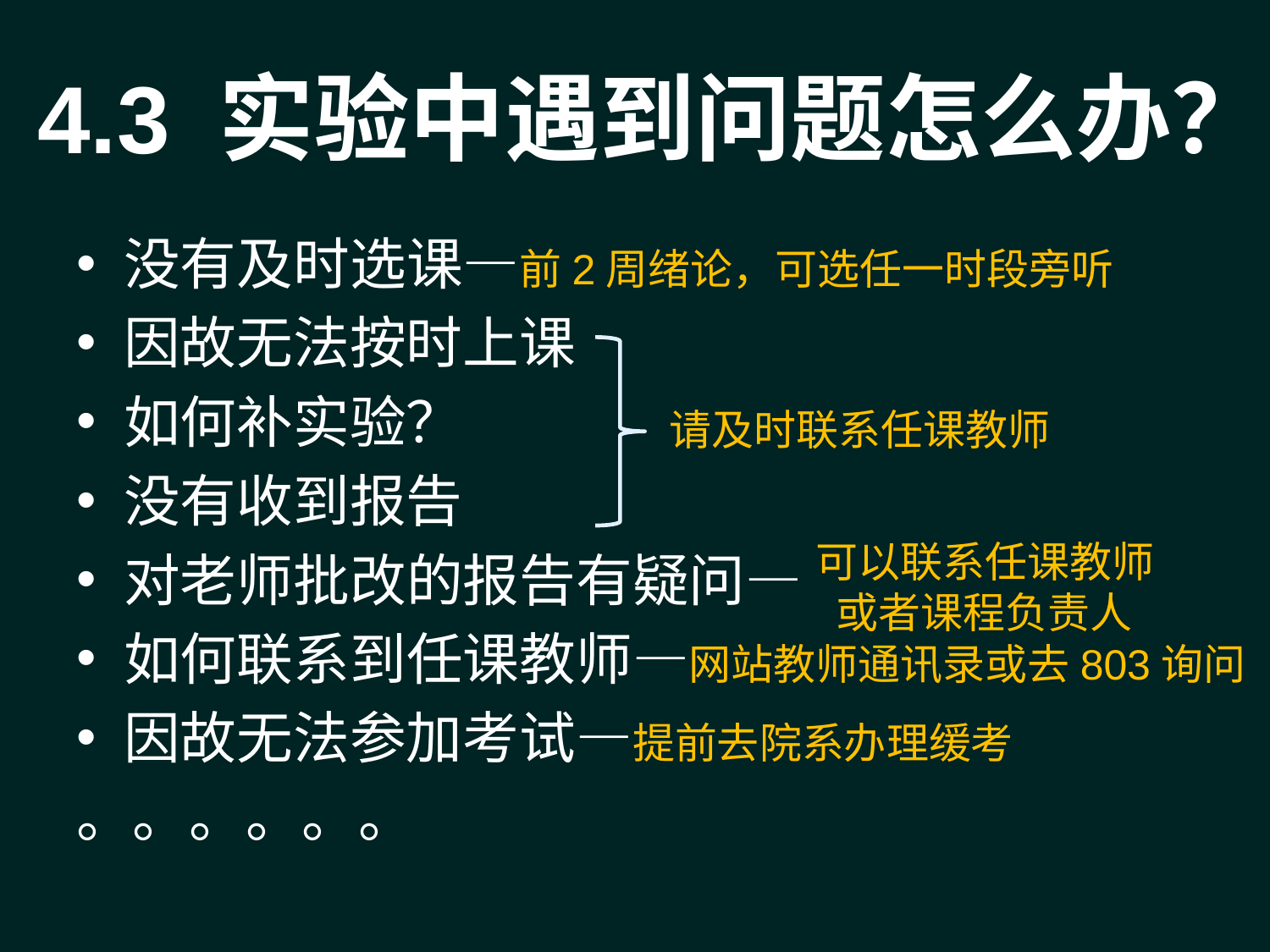

# 4.3 实验中遇到问题怎么办？
没有及时选课—前2周绪论，可选任一时段旁听
因故无法按时上课
如何补实验？
没有收到报告
对老师批改的报告有疑问—
如何联系到任课教师—网站教师通讯录或去803询问
因故无法参加考试—提前去院系办理缓考
。。。。。。

请及时联系任课教师
可以联系任课教师
 或者课程负责人